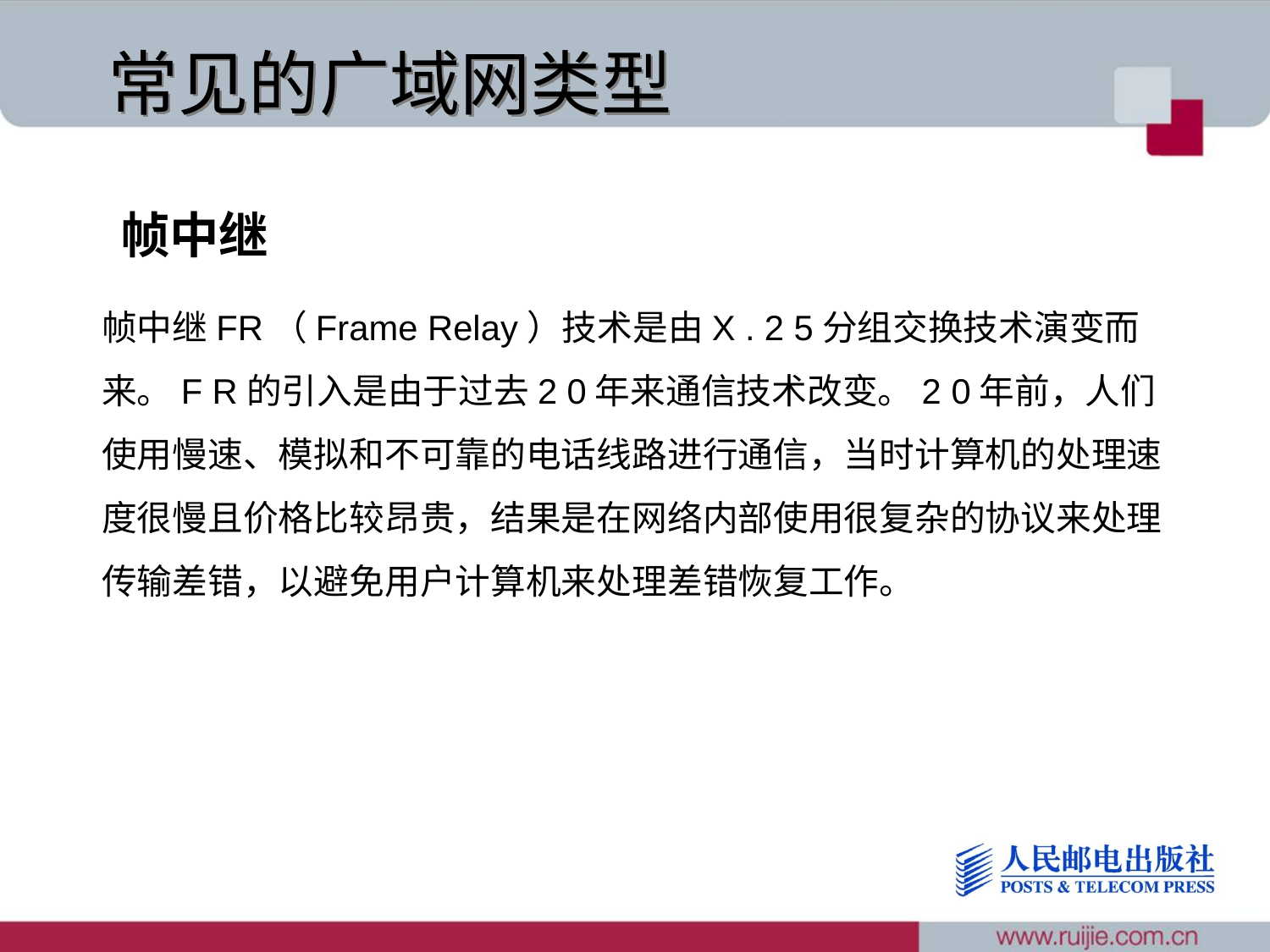

常见的广域网类型
帧中继
帧中继FR（Frame Relay）技术是由X . 2 5分组交换技术演变而来。F R的引入是由于过去2 0年来通信技术改变。2 0年前，人们使用慢速、模拟和不可靠的电话线路进行通信，当时计算机的处理速度很慢且价格比较昂贵，结果是在网络内部使用很复杂的协议来处理传输差错，以避免用户计算机来处理差错恢复工作。